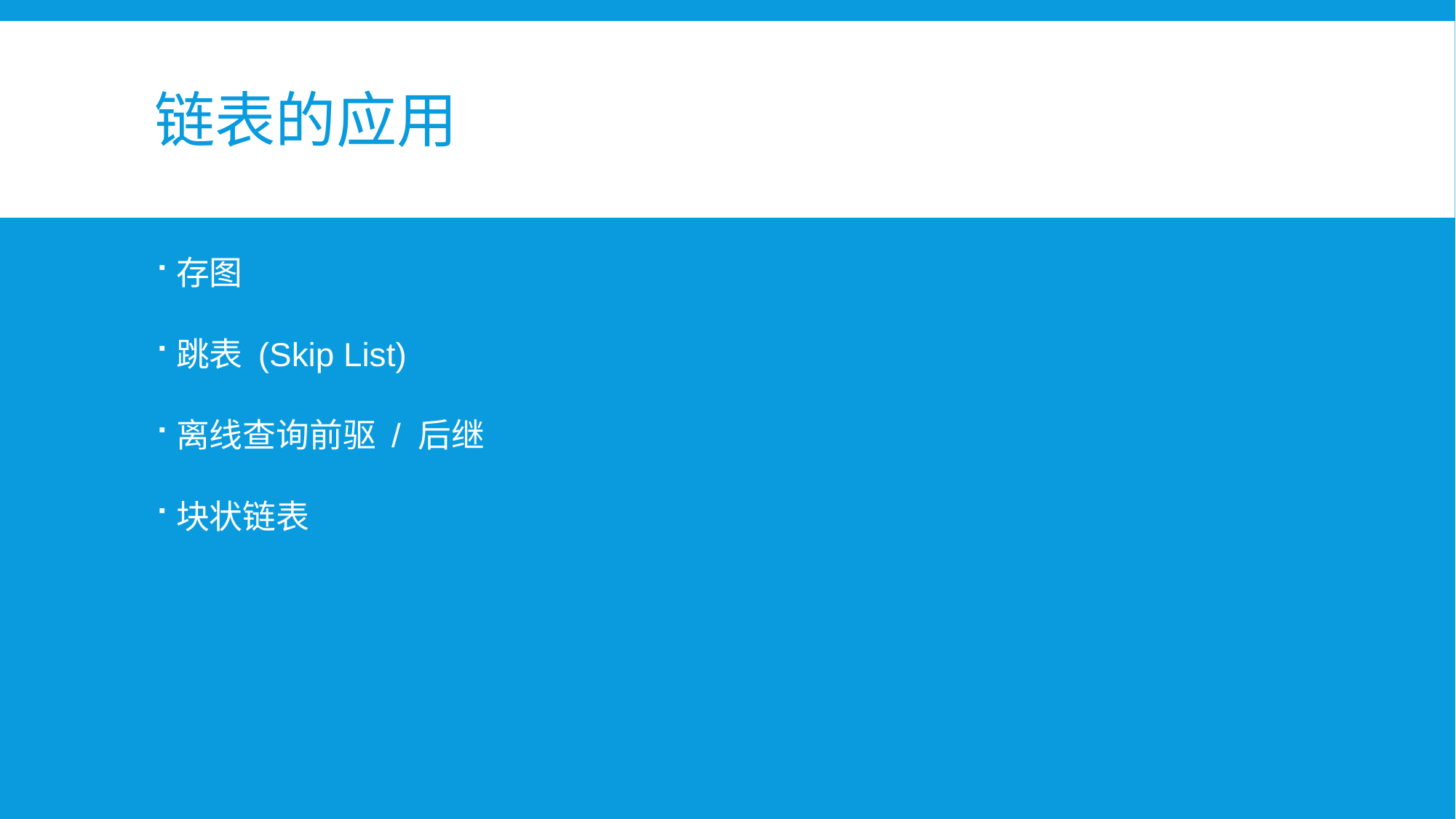

# 链表的应用
存图
跳表 (Skip List)
离线查询前驱 / 后继
块状链表